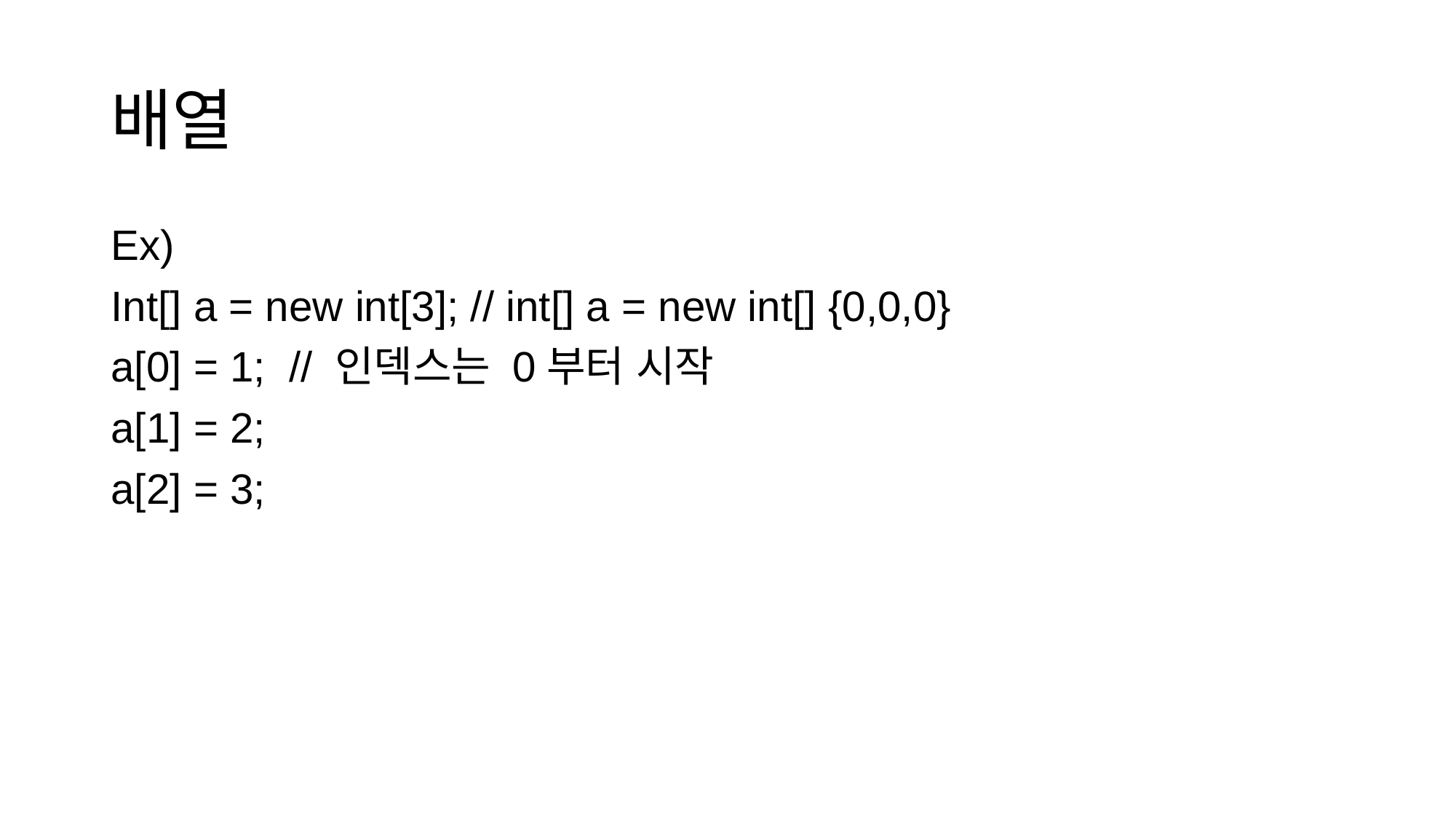

# 배열
Ex)
Int[] a = new int[3]; // int[] a = new int[] {0,0,0}
a[0] = 1;  // 인덱스는 0부터 시작
a[1] = 2;
a[2] = 3;